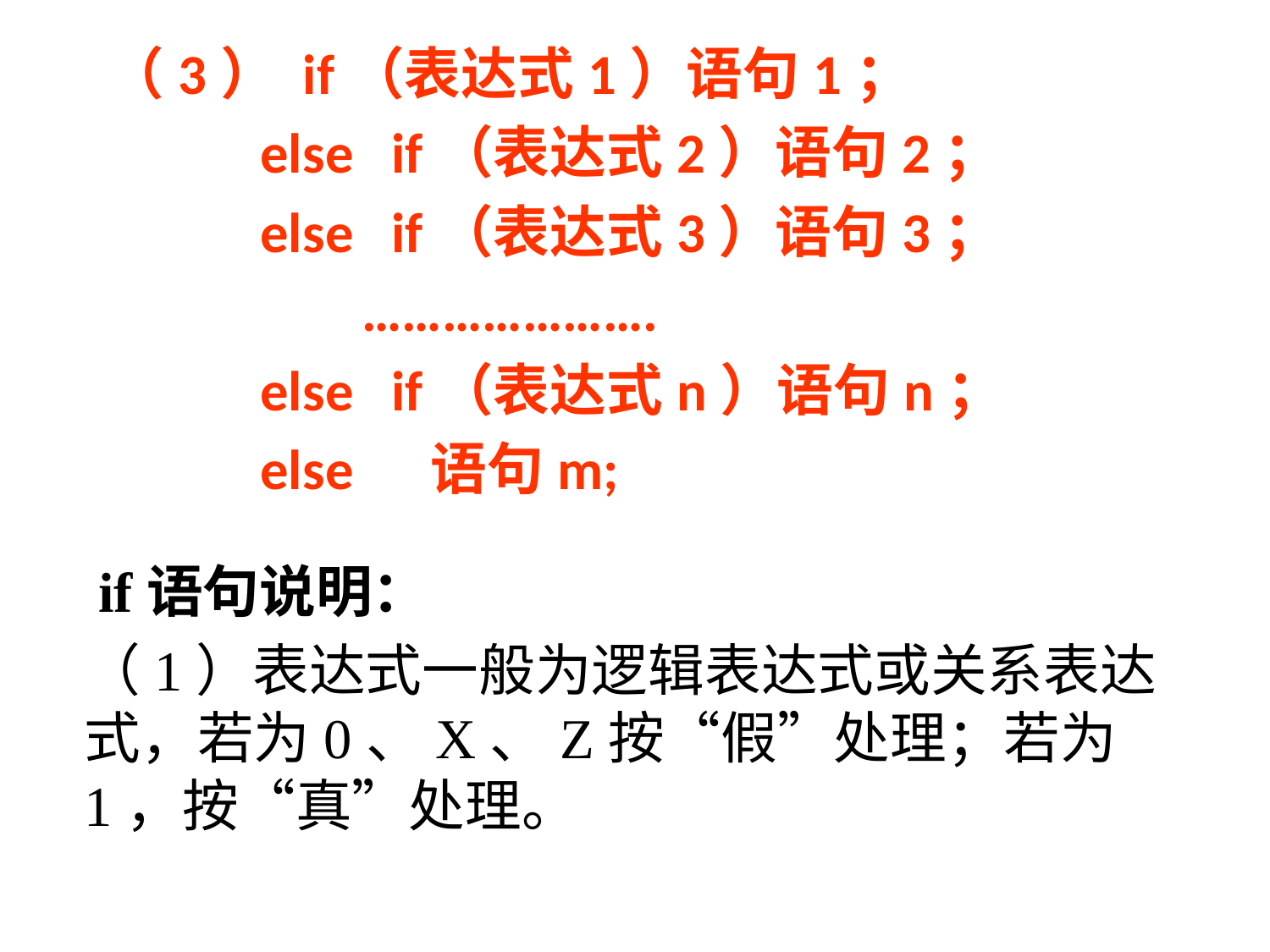

（3） if（表达式1）语句1；
            else   if（表达式2）语句2；
            else   if（表达式3）语句3；
                    ………………….
            else   if（表达式n）语句n；
            else     语句m;
 if语句说明：
（1）表达式一般为逻辑表达式或关系表达式，若为0、X、Z按“假”处理；若为1，按“真”处理。